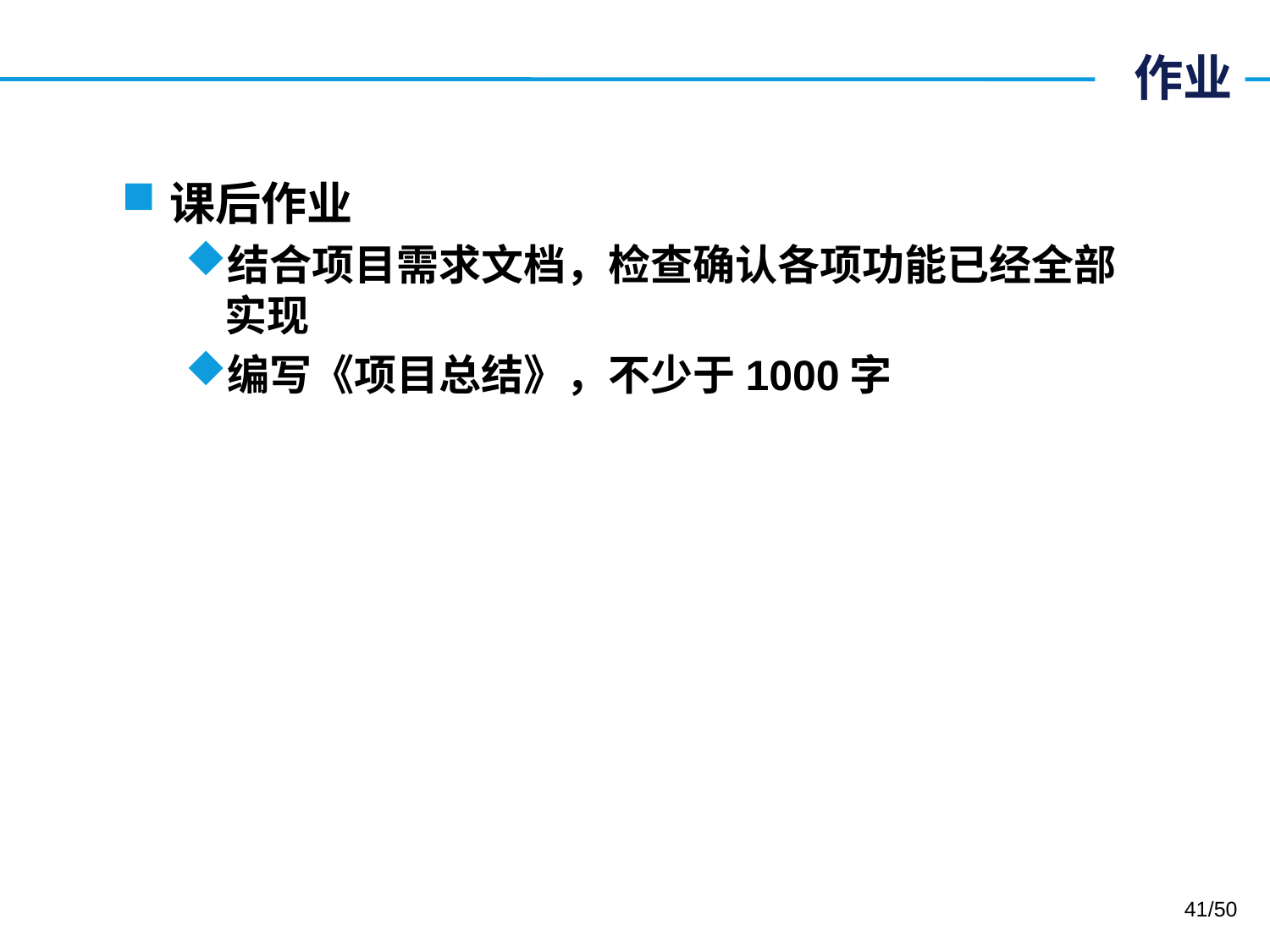

# 作业
课后作业
结合项目需求文档，检查确认各项功能已经全部实现
编写《项目总结》，不少于1000字

41/50